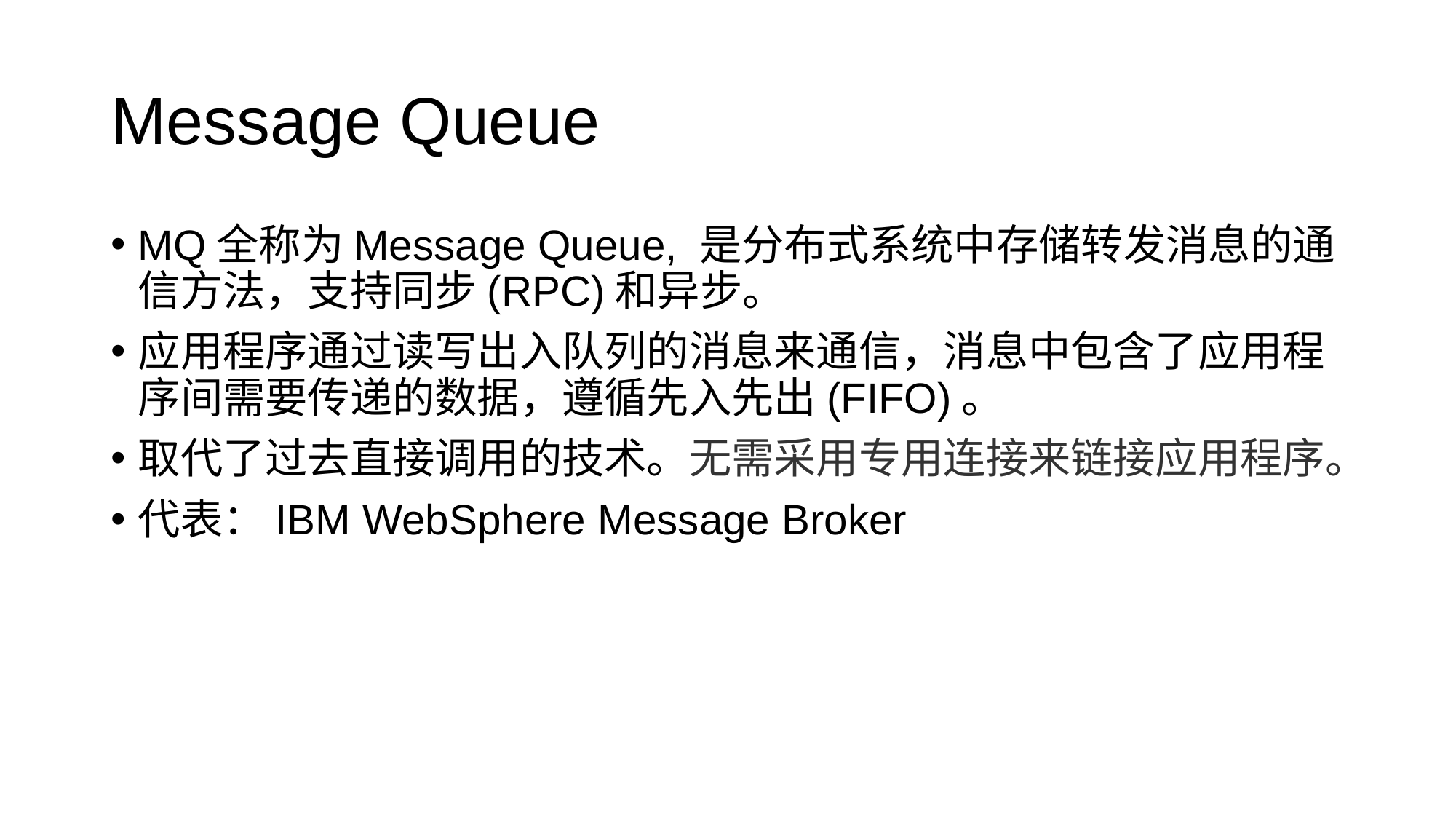

# Message Queue
MQ全称为Message Queue, 是分布式系统中存储转发消息的通信方法，支持同步(RPC)和异步。
应用程序通过读写出入队列的消息来通信，消息中包含了应用程序间需要传递的数据，遵循先入先出(FIFO)。
取代了过去直接调用的技术。无需采用专用连接来链接应用程序。
代表：IBM WebSphere Message Broker